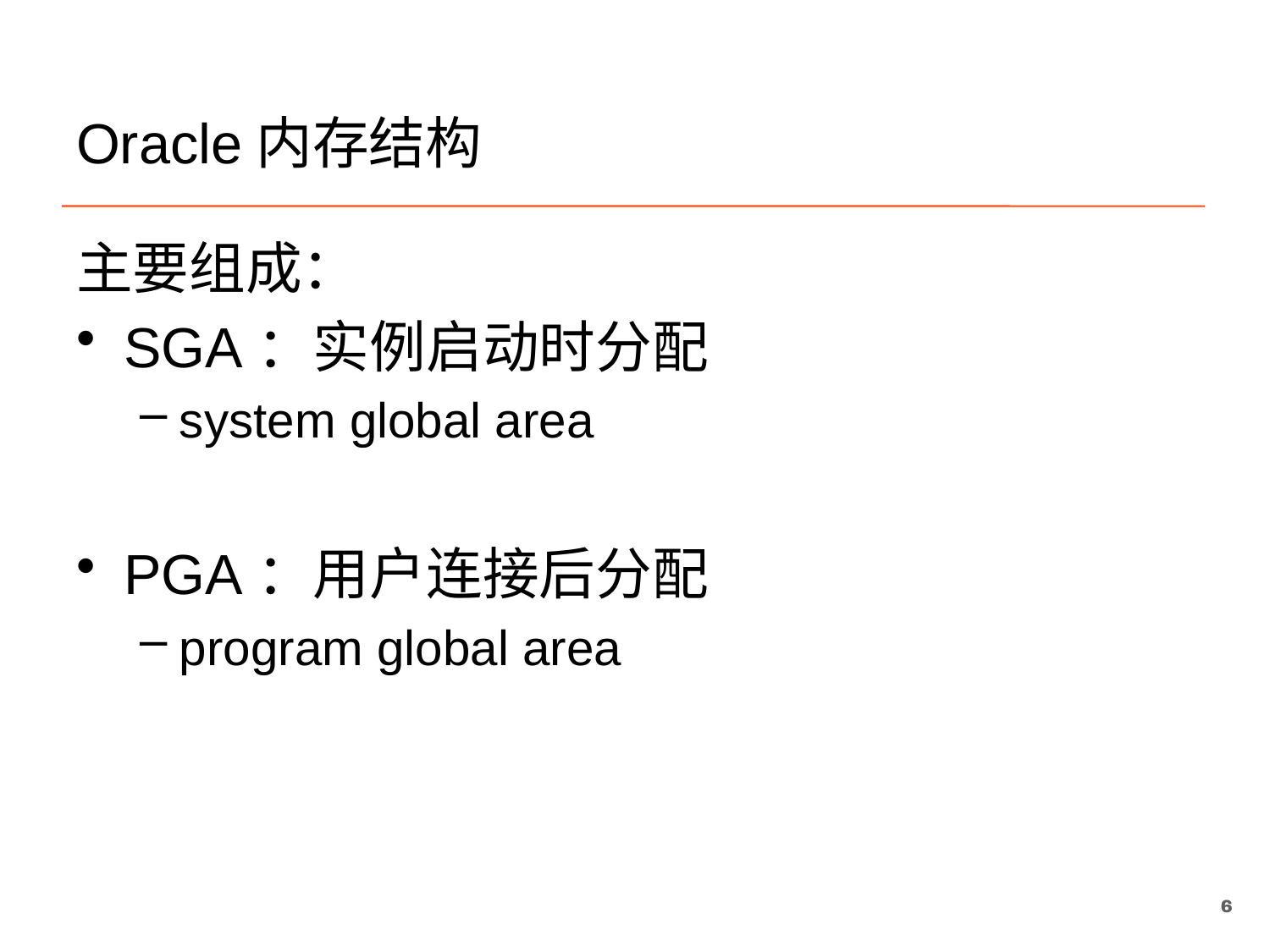

# Oracle内存结构
主要组成：
SGA：实例启动时分配
system global area

PGA：用户连接后分配
program global area
6